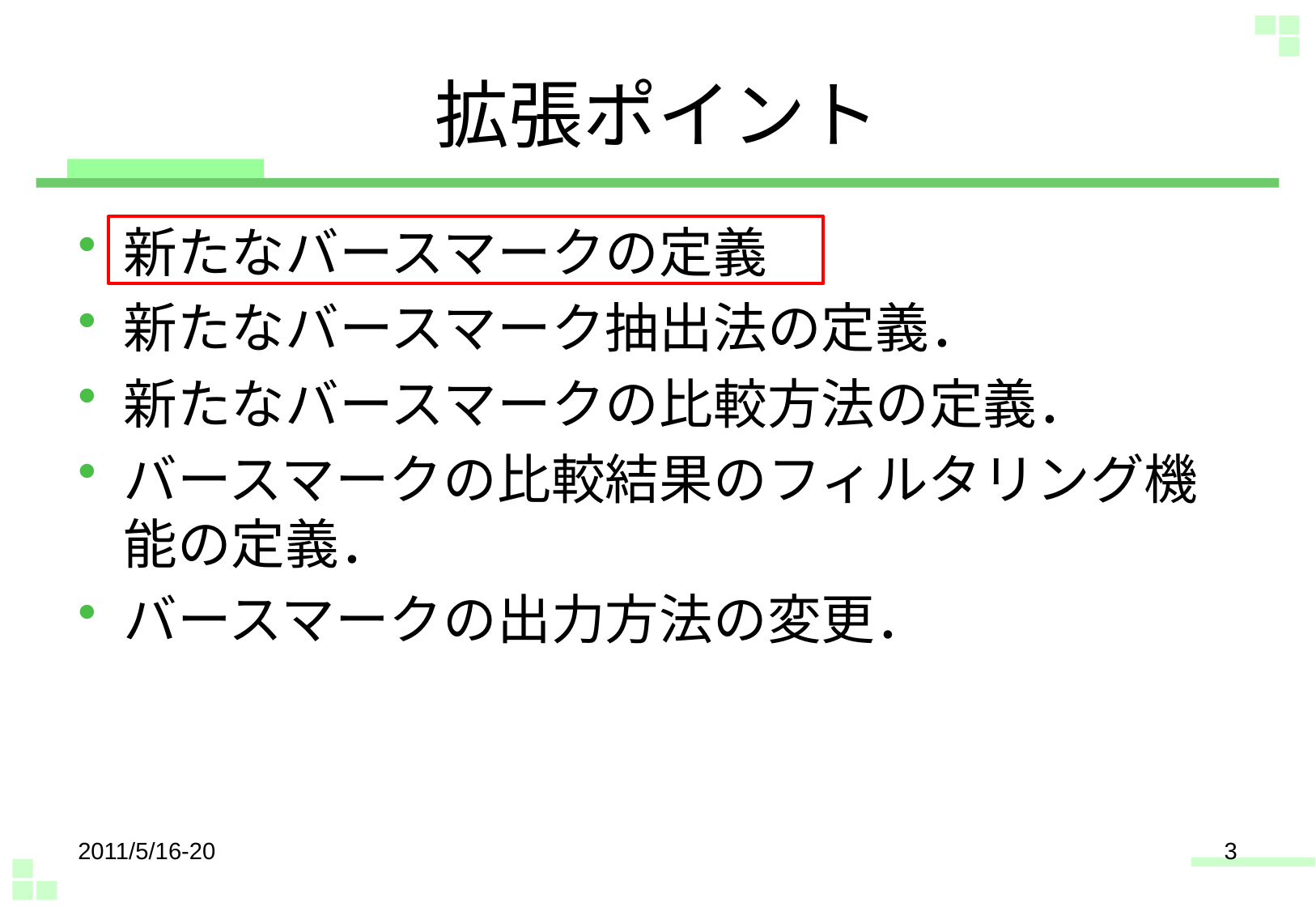

# 拡張ポイント
新たなバースマークの定義
新たなバースマーク抽出法の定義．
新たなバースマークの比較方法の定義．
バースマークの比較結果のフィルタリング機能の定義．
バースマークの出力方法の変更．

2011/5/16-20
3